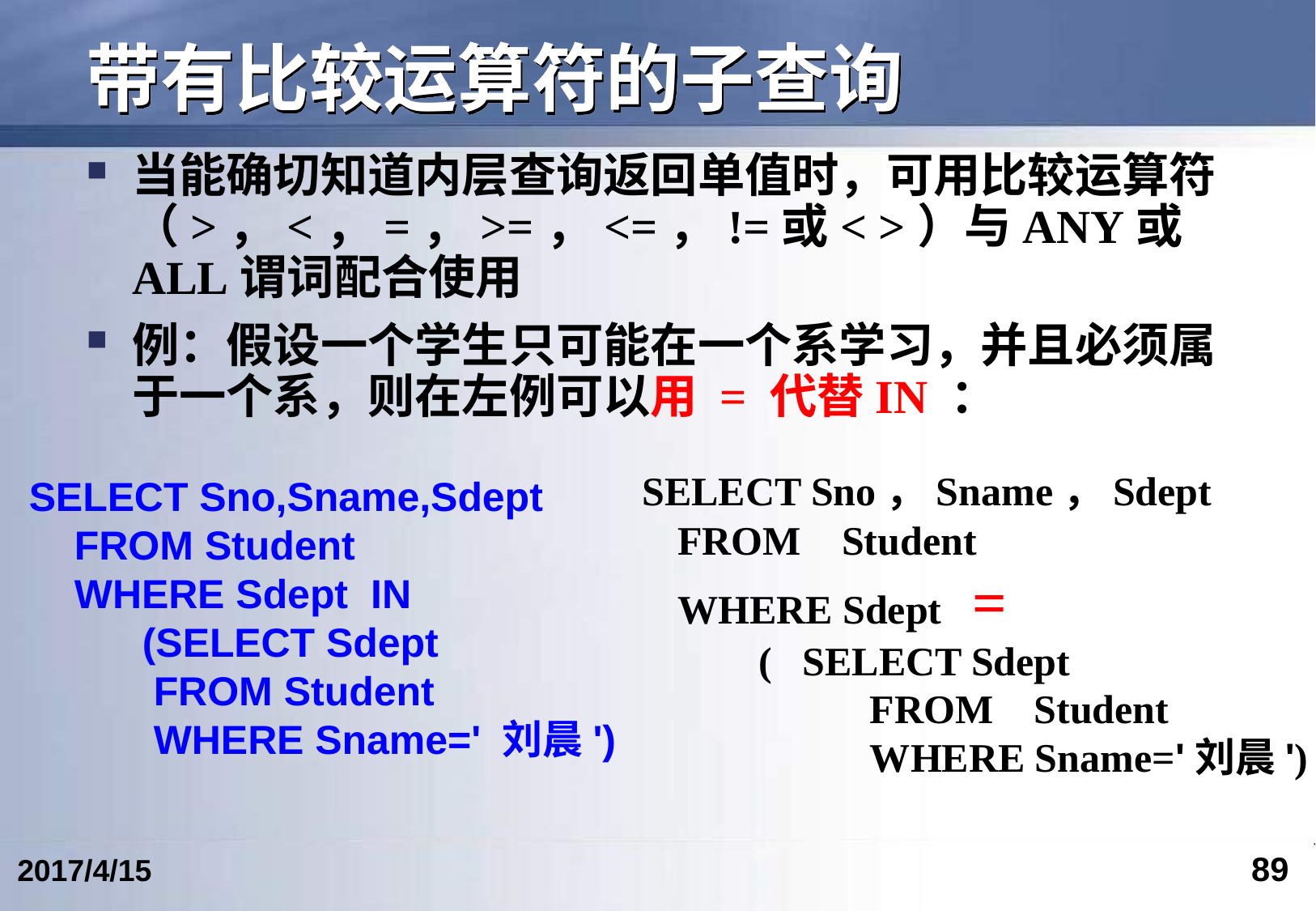

# 带有比较运算符的子查询
当能确切知道内层查询返回单值时，可用比较运算符（>，<，=，>=，<=，!=或< >）与ANY或ALL谓词配合使用
例：假设一个学生只可能在一个系学习，并且必须属于一个系，则在左例可以用 = 代替IN ：
SELECT Sno,Sname,Sdept
    FROM Student
    WHERE Sdept  IN
          (SELECT Sdept
           FROM Student
           WHERE Sname=' 刘晨')
		SELECT Sno，Sname，Sdept
                    FROM    Student
                    WHERE Sdept   =
    (   SELECT Sdept
       	FROM    Student
       	WHERE Sname='刘晨')
89
2017/4/15